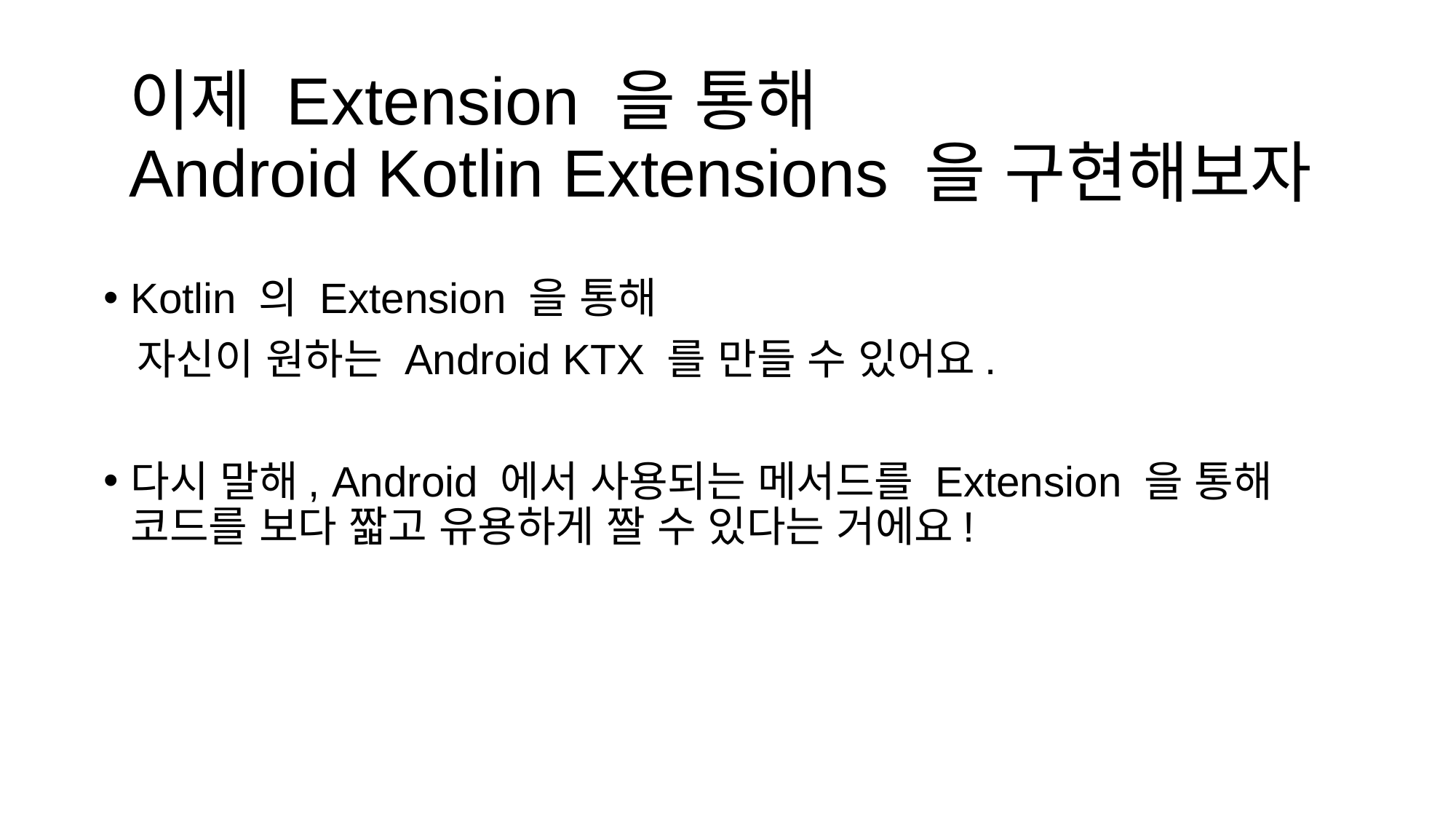

이제 Extension 을 통해
Android Kotlin Extensions 을 구현해보자
Kotlin 의 Extension 을 통해
  자신이 원하는 Android KTX 를 만들 수 있어요.

다시 말해, Android 에서 사용되는 메서드를 Extension 을 통해 코드를 보다 짧고 유용하게 짤 수 있다는 거에요!